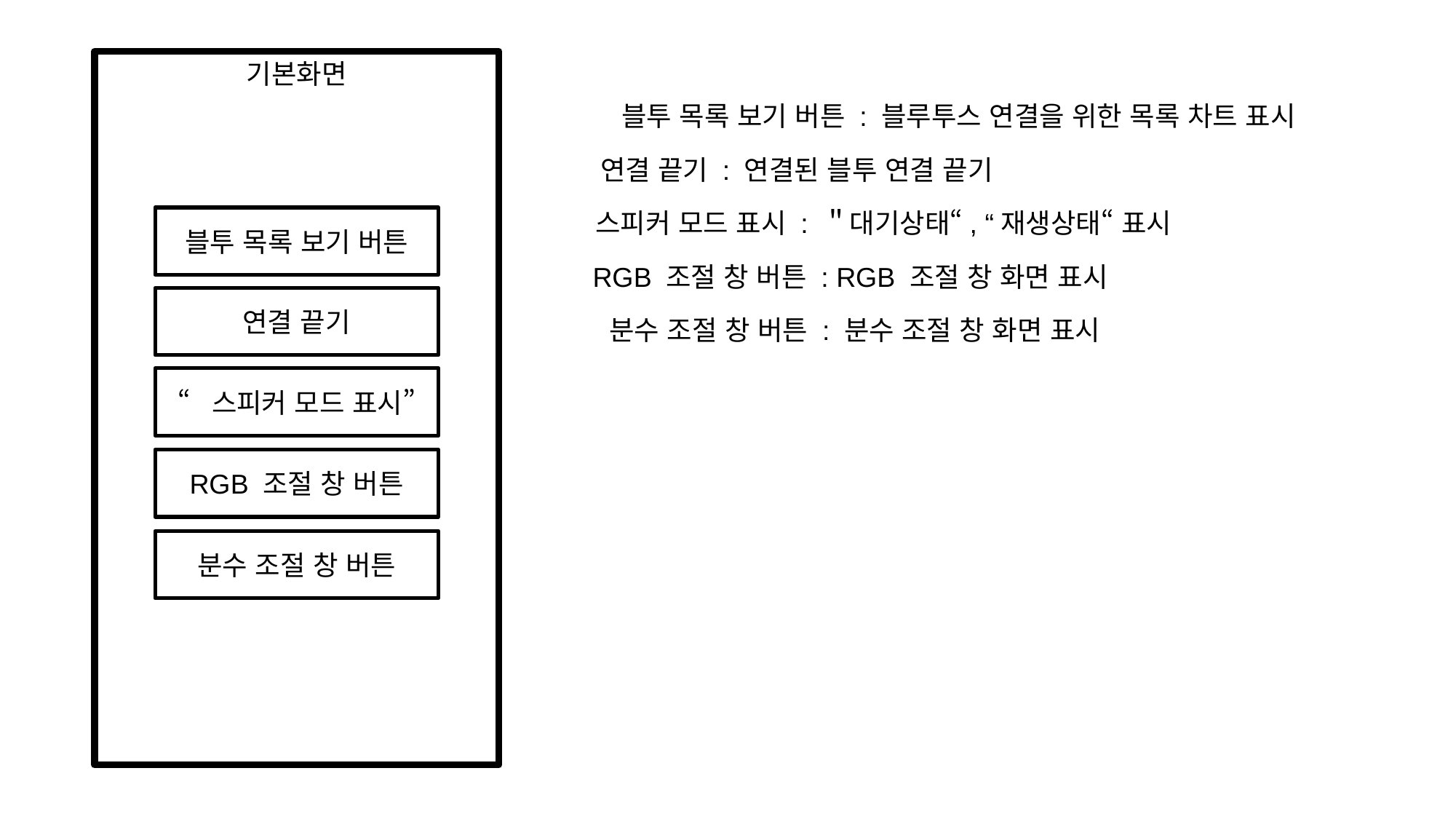

기본화면
블투 목록 보기 버튼 : 블루투스 연결을 위한 목록 차트 표시
연결 끝기 : 연결된 블투 연결 끝기
스피커 모드 표시 : ＂대기상태“, “재생상태“ 표시
블투 목록 보기 버튼
RGB 조절 창 버튼 : RGB 조절 창 화면 표시
연결 끝기
분수 조절 창 버튼 : 분수 조절 창 화면 표시
“스피커 모드 표시”
RGB 조절 창 버튼
분수 조절 창 버튼